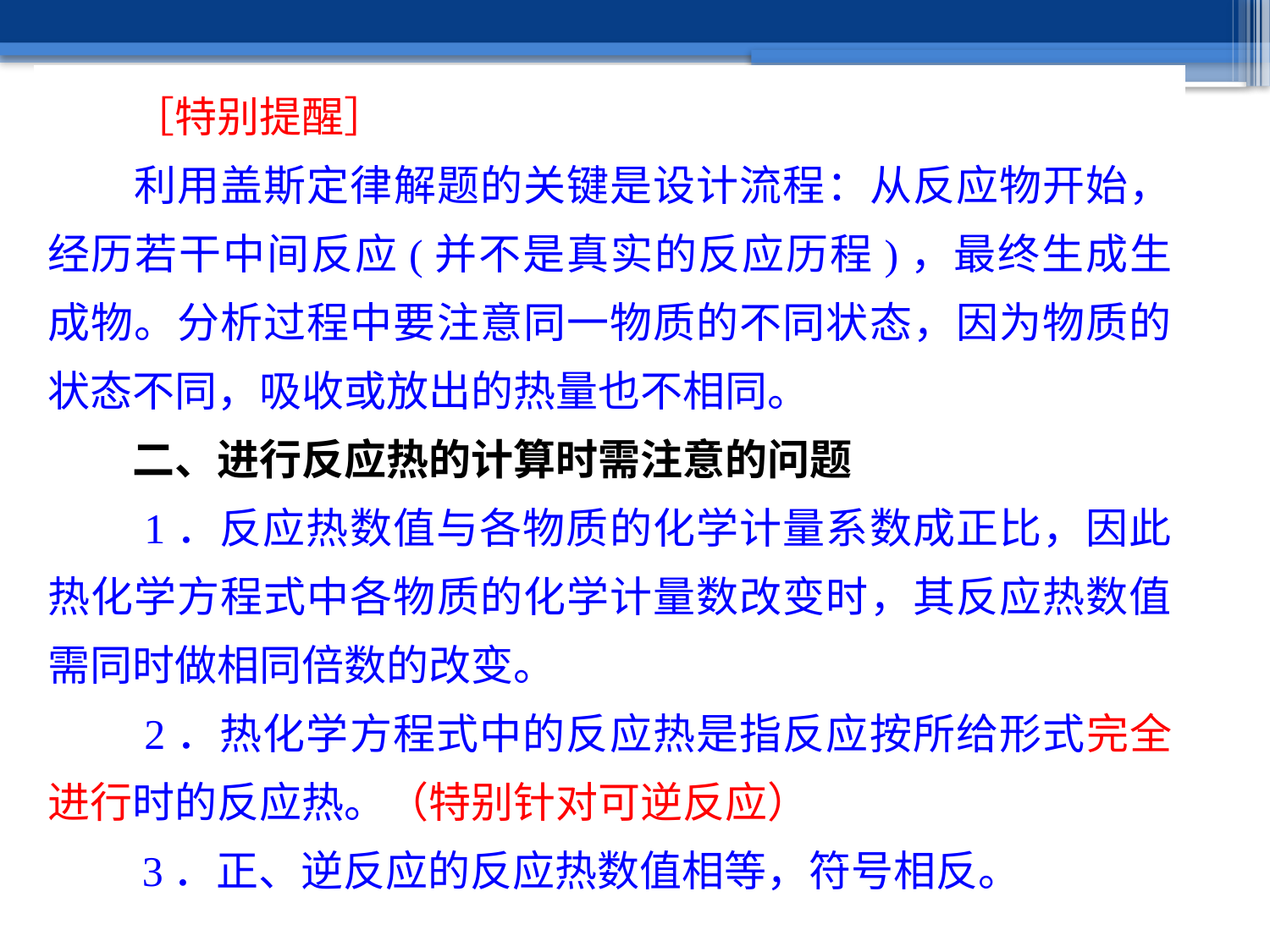

［特别提醒］
　　利用盖斯定律解题的关键是设计流程：从反应物开始，经历若干中间反应(并不是真实的反应历程)，最终生成生成物。分析过程中要注意同一物质的不同状态，因为物质的状态不同，吸收或放出的热量也不相同。
　　二、进行反应热的计算时需注意的问题
　　1．反应热数值与各物质的化学计量系数成正比，因此热化学方程式中各物质的化学计量数改变时，其反应热数值需同时做相同倍数的改变。
　　2．热化学方程式中的反应热是指反应按所给形式完全进行时的反应热。（特别针对可逆反应）
　　3．正、逆反应的反应热数值相等，符号相反。